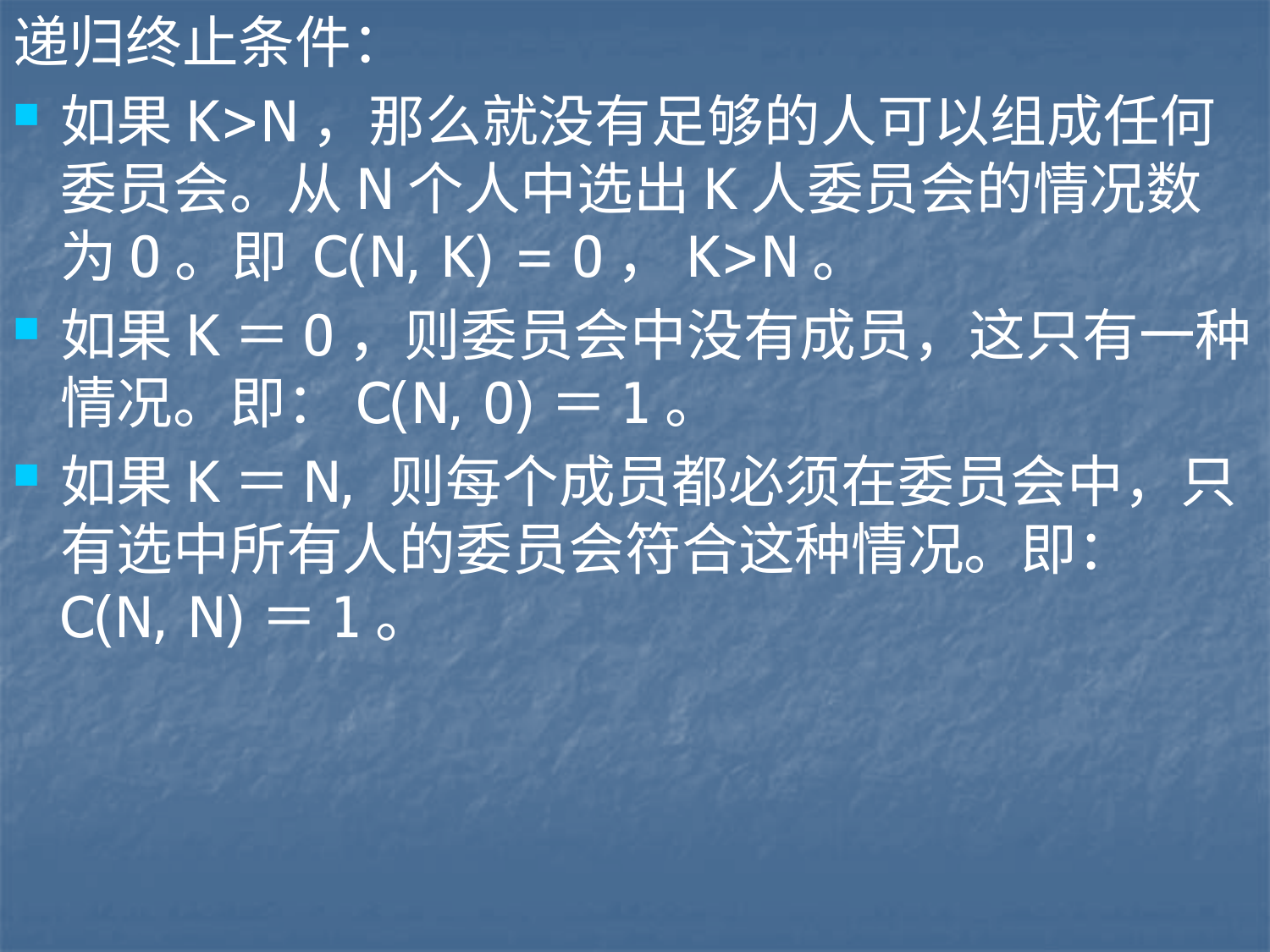

递归终止条件：
如果K>N，那么就没有足够的人可以组成任何委员会。从N个人中选出K人委员会的情况数为0。即 C(N, K) = 0，K>N。
如果K＝0，则委员会中没有成员，这只有一种情况。即：C(N, 0)＝1。
如果K＝N, 则每个成员都必须在委员会中，只有选中所有人的委员会符合这种情况。即：C(N, N)＝1。